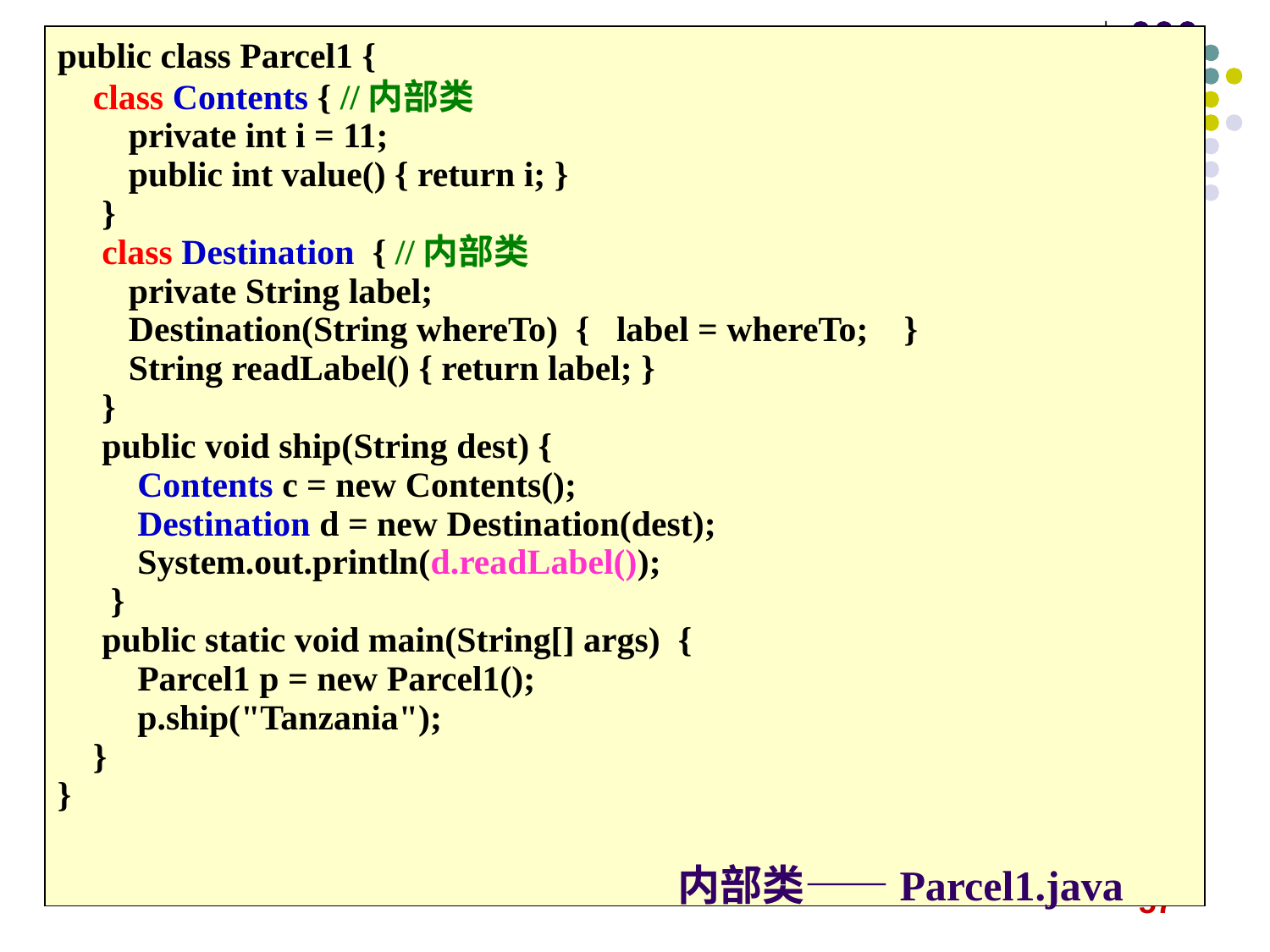

public class Parcel1 {
    class Contents { //内部类
        private int i = 11;
        public int value() { return i; }
     }
     class Destination  { //内部类
        private String label;
        Destination(String whereTo)  {   label = whereTo;    }
        String readLabel() { return label; }
     }
     public void ship(String dest) {
         Contents c = new Contents();
         Destination d = new Destination(dest);
         System.out.println(d.readLabel());
      }
     public static void main(String[] args)  {
         Parcel1 p = new Parcel1();
         p.ship("Tanzania");
    }
}
# 内部类——Parcel1.java